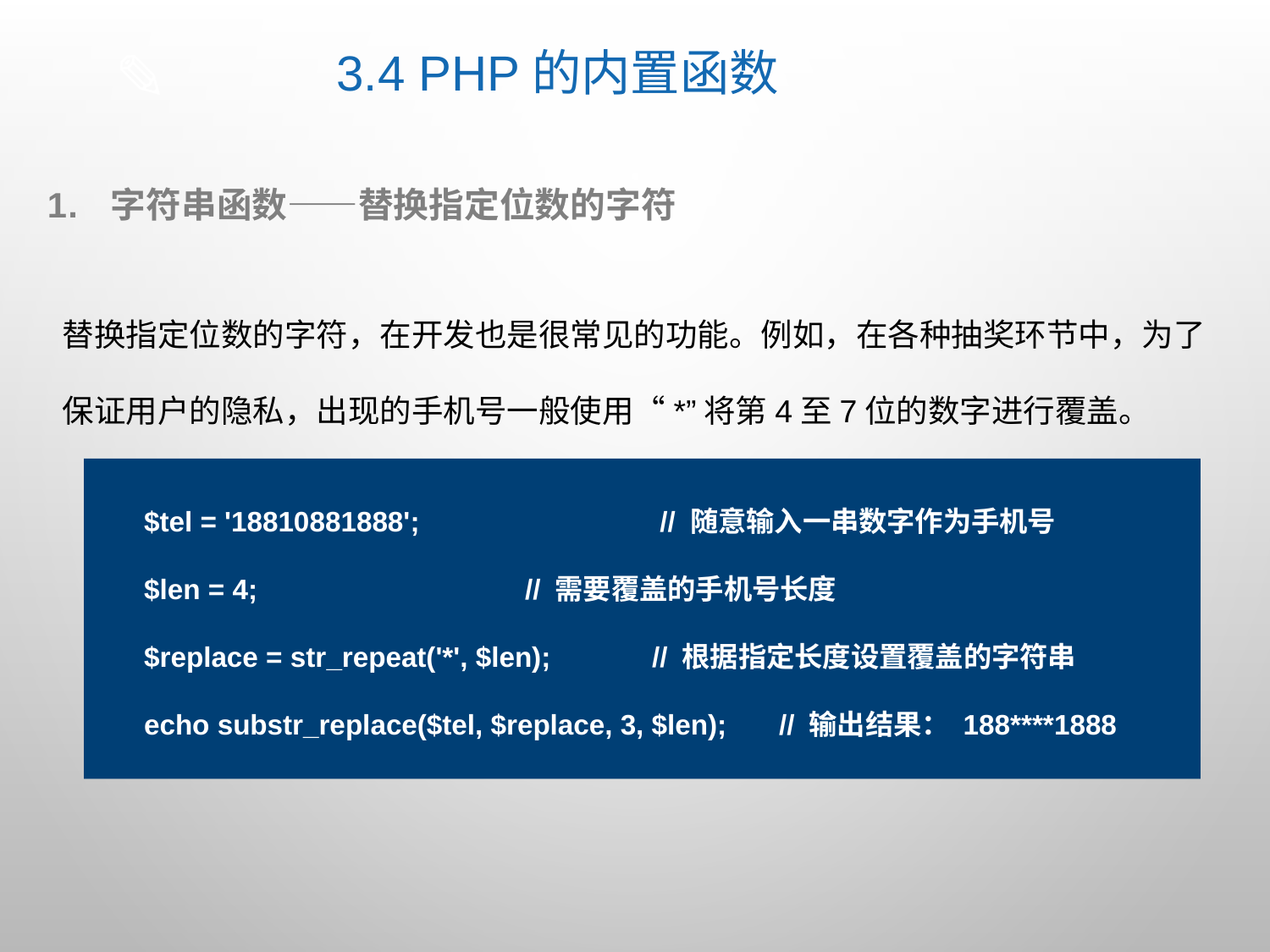

# 3.4 PHP的内置函数
字符串函数——替换指定位数的字符
替换指定位数的字符，在开发也是很常见的功能。例如，在各种抽奖环节中，为了保证用户的隐私，出现的手机号一般使用“*”将第4至7位的数字进行覆盖。

$tel = '18810881888';		 // 随意输入一串数字作为手机号
$len = 4; 			// 需要覆盖的手机号长度
$replace = str_repeat('*', $len); 	// 根据指定长度设置覆盖的字符串
echo substr_replace($tel, $replace, 3, $len);	// 输出结果： 188****1888